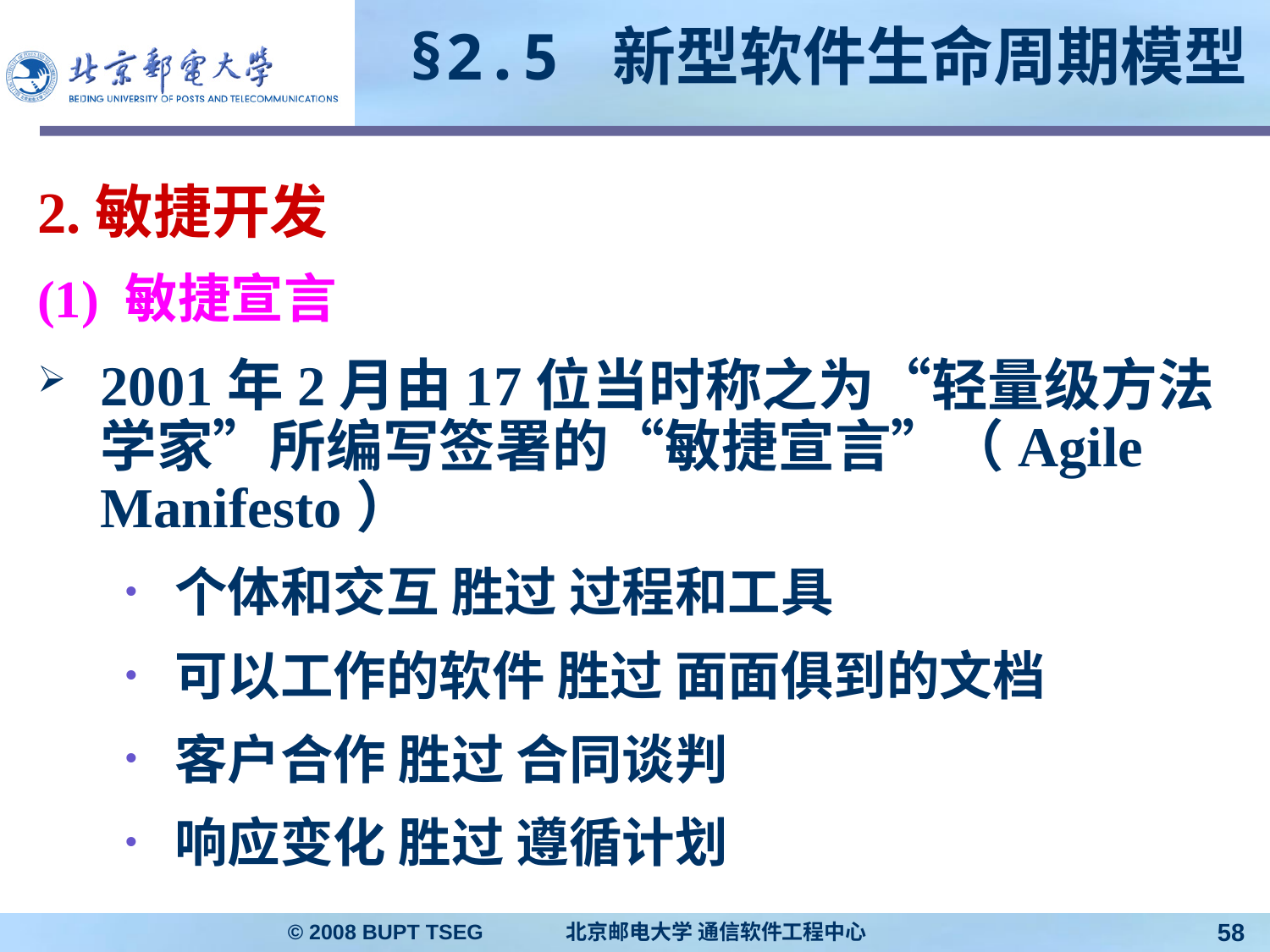

# §2.5 新型软件生命周期模型
2.敏捷开发
(1) 敏捷宣言
2001年2月由17位当时称之为“轻量级方法学家”所编写签署的“敏捷宣言”（Agile Manifesto）
个体和交互 胜过 过程和工具
可以工作的软件 胜过 面面俱到的文档
客户合作 胜过 合同谈判
响应变化 胜过 遵循计划
© 2008 BUPT TSEG             北京邮电大学 通信软件工程中心